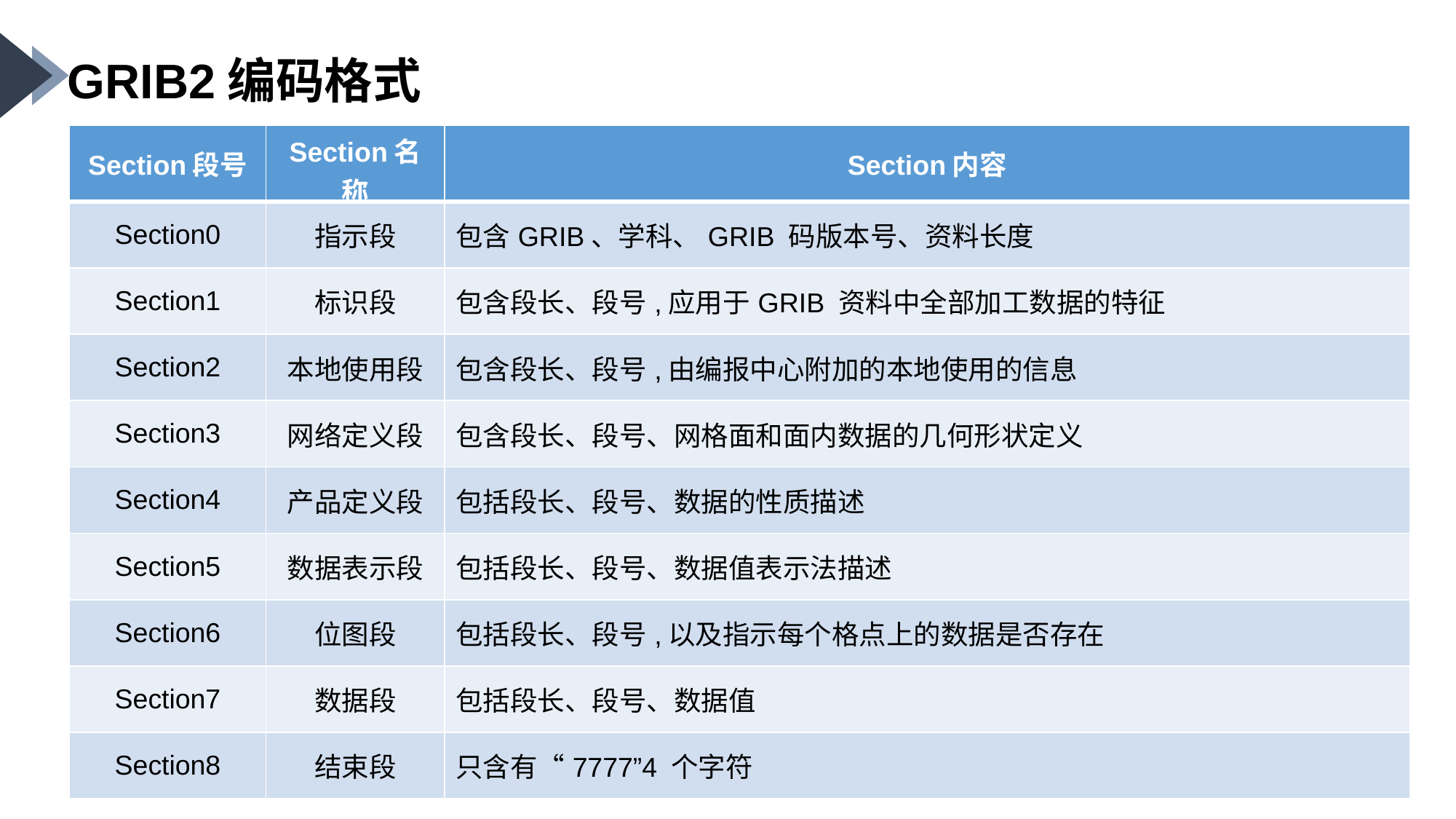

GRIB2编码格式

| Section段号 | Section名称 | Section内容 |
| --- | --- | --- |
| Section0 | 指示段 | 包含GRIB、学科、GRIB 码版本号、资料长度 |
| Section1 | 标识段 | 包含段长、段号,应用于GRIB 资料中全部加工数据的特征 |
| Section2 | 本地使用段 | 包含段长、段号,由编报中心附加的本地使用的信息 |
| Section3 | 网络定义段 | 包含段长、段号、网格面和面内数据的几何形状定义 |
| Section4 | 产品定义段 | 包括段长、段号、数据的性质描述 |
| Section5 | 数据表示段 | 包括段长、段号、数据值表示法描述 |
| Section6 | 位图段 | 包括段长、段号,以及指示每个格点上的数据是否存在 |
| Section7 | 数据段 | 包括段长、段号、数据值 |
| Section8 | 结束段 | 只含有“7777”4 个字符 |
01
02